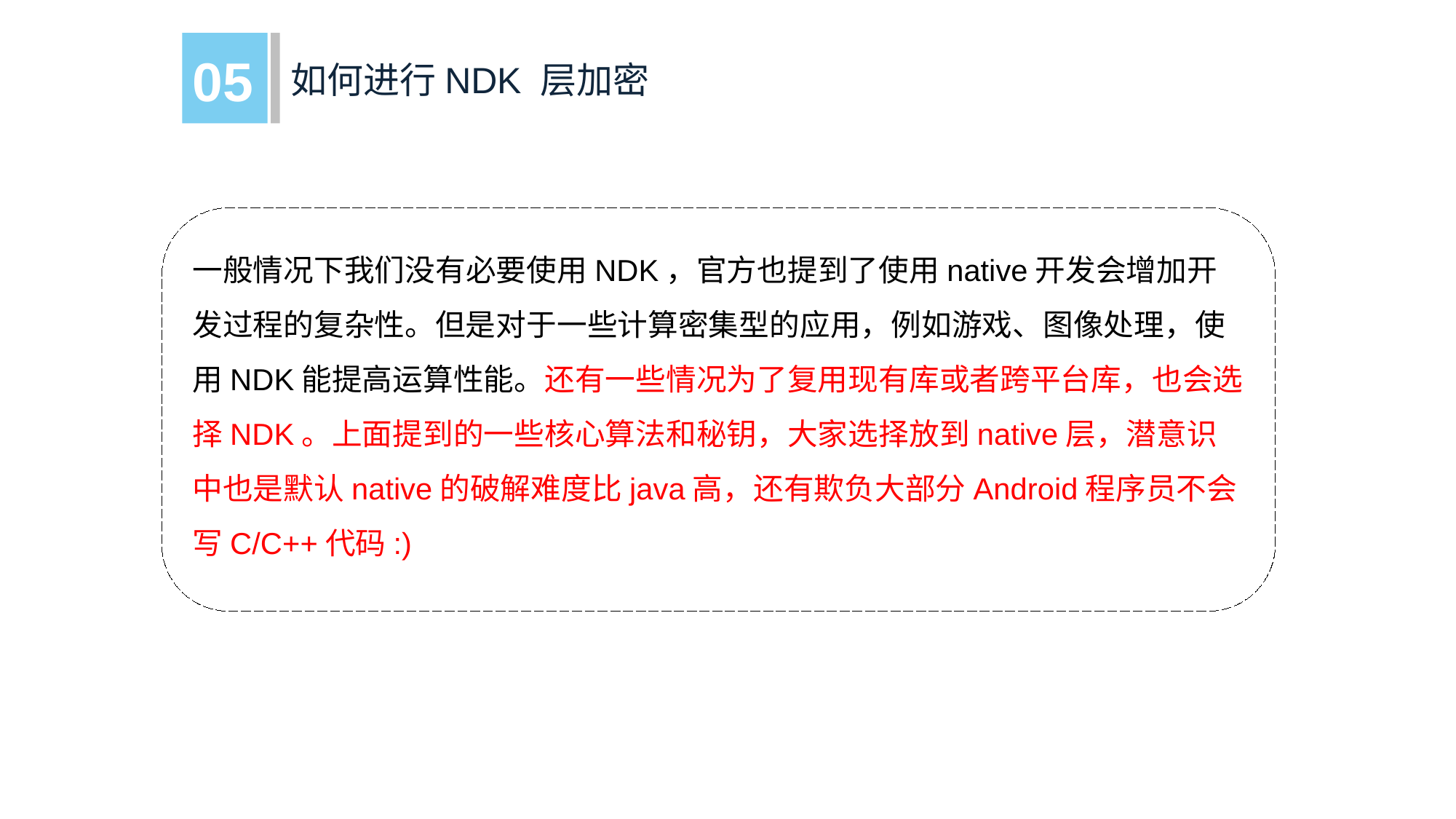

05
如何进行NDK 层加密
一般情况下我们没有必要使用NDK，官方也提到了使用native开发会增加开发过程的复杂性。但是对于一些计算密集型的应用，例如游戏、图像处理，使用NDK能提高运算性能。还有一些情况为了复用现有库或者跨平台库，也会选择NDK。上面提到的一些核心算法和秘钥，大家选择放到native层，潜意识中也是默认native的破解难度比java高，还有欺负大部分Android程序员不会写C/C++代码:)